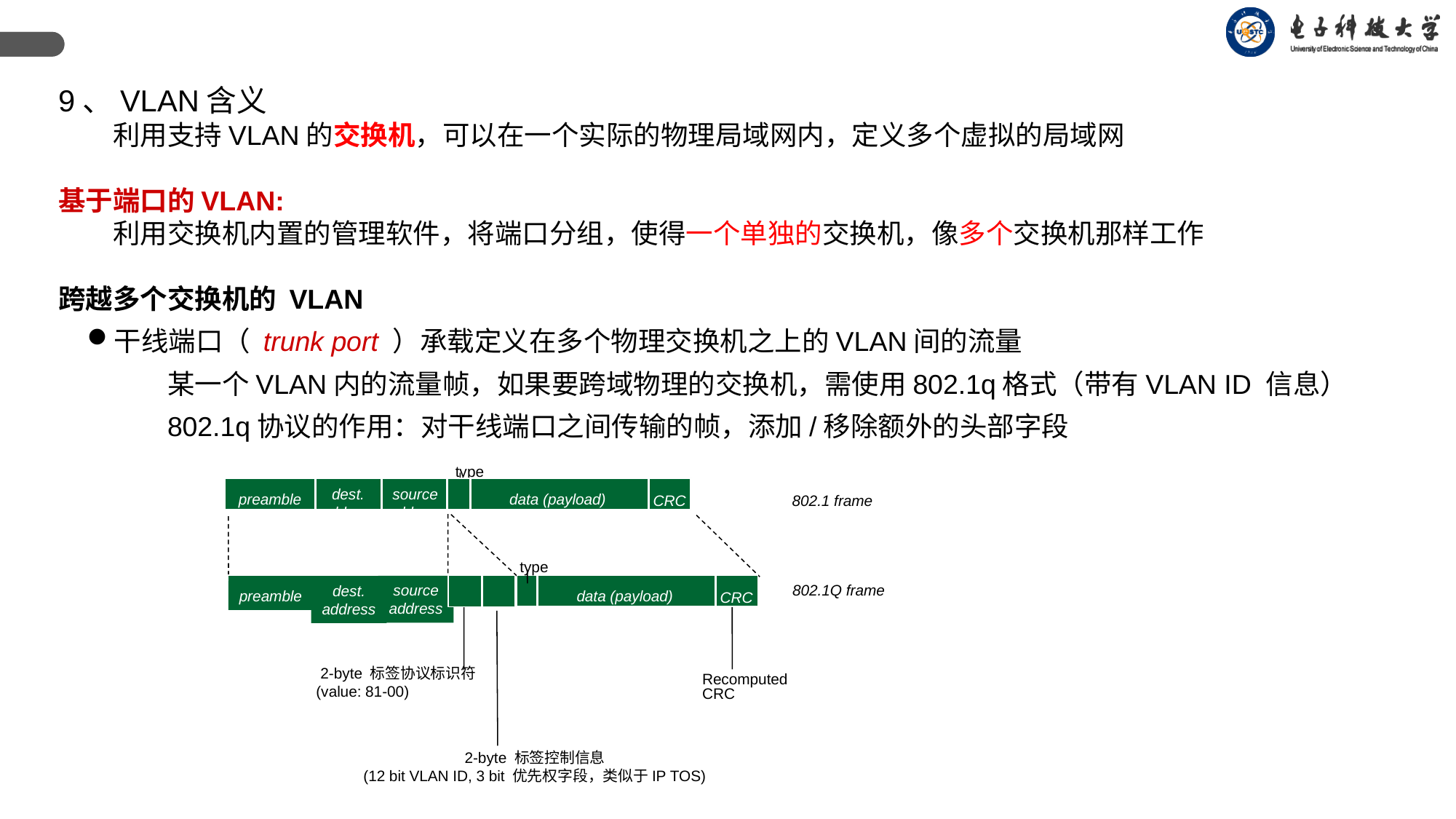

9、VLAN含义
利用支持VLAN的交换机，可以在一个实际的物理局域网内，定义多个虚拟的局域网

基于端口的VLAN:
利用交换机内置的管理软件，将端口分组，使得一个单独的交换机，像多个交换机那样工作

跨越多个交换机的 VLAN
干线端口（ trunk port ）承载定义在多个物理交换机之上的VLAN间的流量
某一个VLAN内的流量帧，如果要跨域物理的交换机，需使用802.1q格式（带有VLAN ID 信息）
802.1q协议的作用：对干线端口之间传输的帧，添加/移除额外的头部字段
type

source
address
dest.
address
preamble
data (payload)
802.1 frame
CRC

type

source
address
dest.
address
preamble

802.1Q frame
data (payload)
CRC

2-byte 标签协议标识符
(value: 81-00)
Recomputed
CRC
2-byte 标签控制信息
(12 bit VLAN ID, 3 bit 优先权字段，类似于IP TOS)